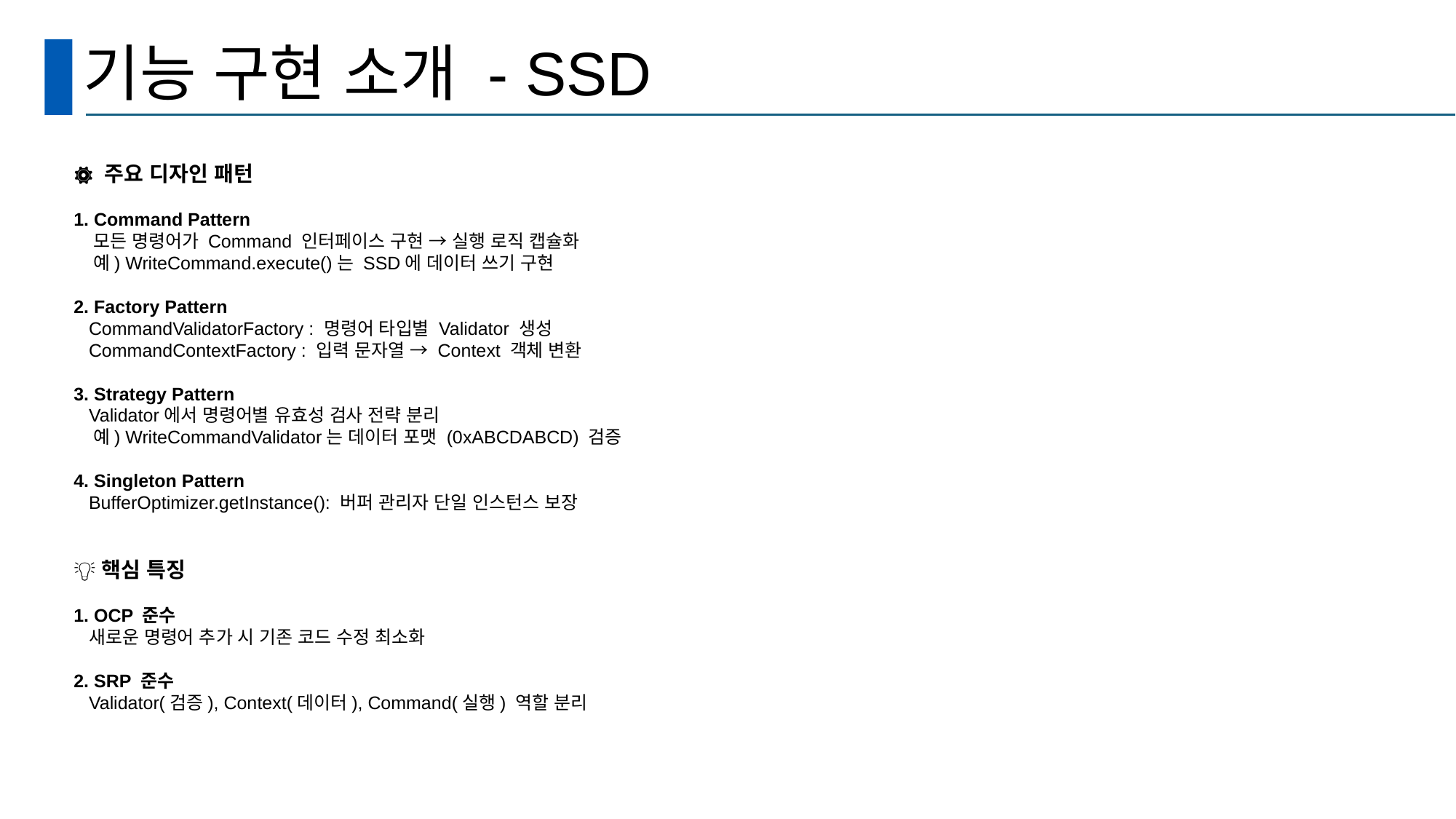

# 기능 구현 소개 - SSD
⚙ 주요 디자인 패턴

1. Command Pattern
   모든 명령어가 Command 인터페이스 구현 → 실행 로직 캡슐화
   예) WriteCommand.execute()는 SSD에 데이터 쓰기 구현

2. Factory Pattern
   CommandValidatorFactory : 명령어 타입별 Validator 생성
   CommandContextFactory : 입력 문자열 → Context 객체 변환

3. Strategy Pattern
   Validator에서 명령어별 유효성 검사 전략 분리
   예) WriteCommandValidator는 데이터 포맷 (0xABCDABCD) 검증

4. Singleton Pattern
   BufferOptimizer.getInstance(): 버퍼 관리자 단일 인스턴스 보장
💡 핵심 특징
1. OCP 준수
   새로운 명령어 추가 시 기존 코드 수정 최소화

2. SRP 준수
   Validator(검증), Context(데이터), Command(실행) 역할 분리